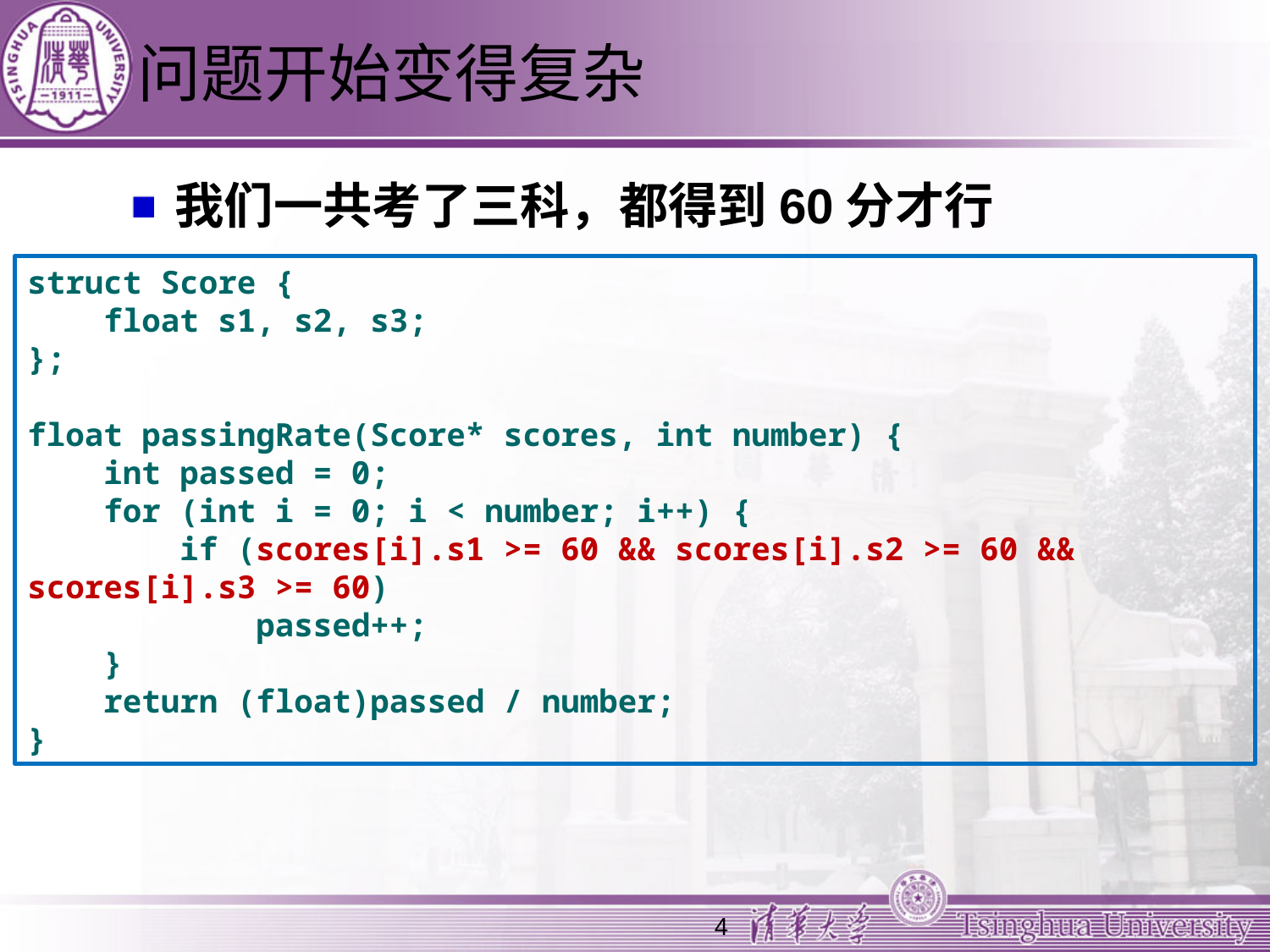

# 问题开始变得复杂
我们一共考了三科，都得到60分才行
struct Score {
    float s1, s2, s3;
};

float passingRate(Score* scores, int number) {
    int passed = 0;
    for (int i = 0; i < number; i++) {
        if (scores[i].s1 >= 60 && scores[i].s2 >= 60 && scores[i].s3 >= 60)
            passed++;
    }
    return (float)passed / number;
}
4